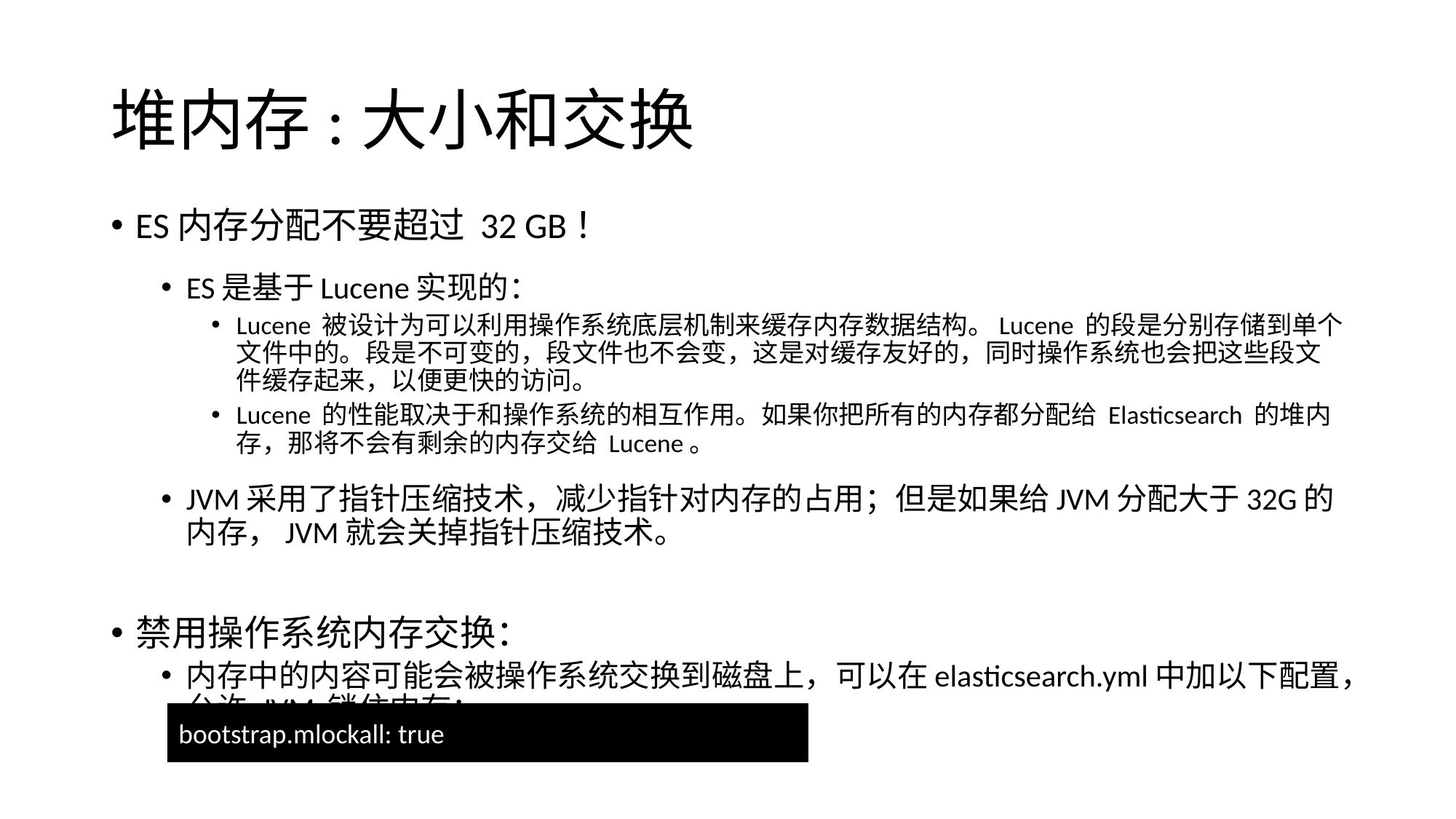

# 堆内存:大小和交换
ES内存分配不要超过 32 GB！

ES是基于Lucene实现的：
Lucene 被设计为可以利用操作系统底层机制来缓存内存数据结构。Lucene 的段是分别存储到单个文件中的。段是不可变的，段文件也不会变，这是对缓存友好的，同时操作系统也会把这些段文件缓存起来，以便更快的访问。
Lucene 的性能取决于和操作系统的相互作用。如果你把所有的内存都分配给 Elasticsearch 的堆内存，那将不会有剩余的内存交给 Lucene。

JVM采用了指针压缩技术，减少指针对内存的占用；但是如果给JVM分配大于32G的内存，JVM就会关掉指针压缩技术。

禁用操作系统内存交换：
内存中的内容可能会被操作系统交换到磁盘上，可以在elasticsearch.yml中加以下配置，允许 JVM 锁住内存：

bootstrap.mlockall: true